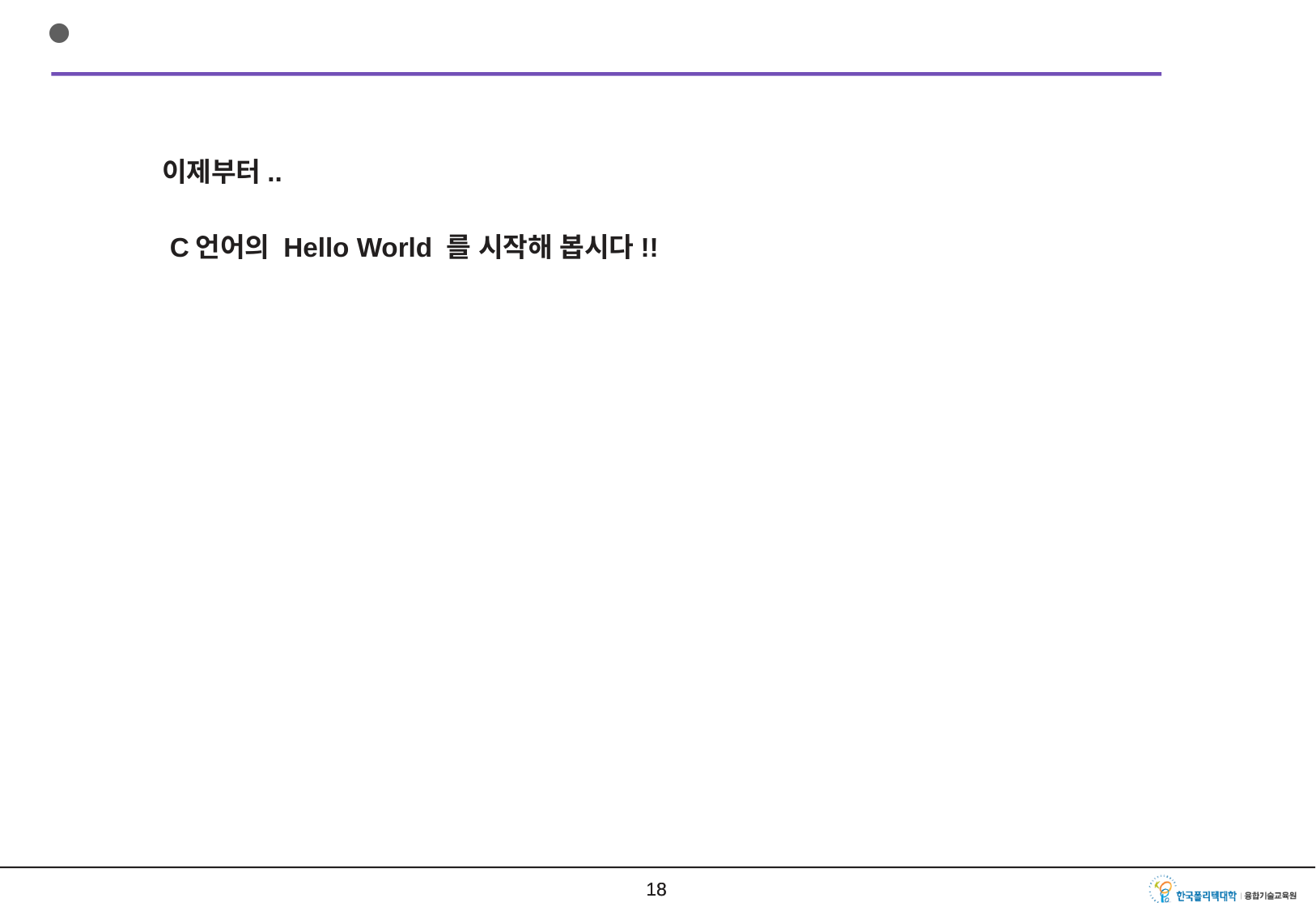

이제부터..

 C언어의 Hello World 를 시작해 봅시다!!
18
18